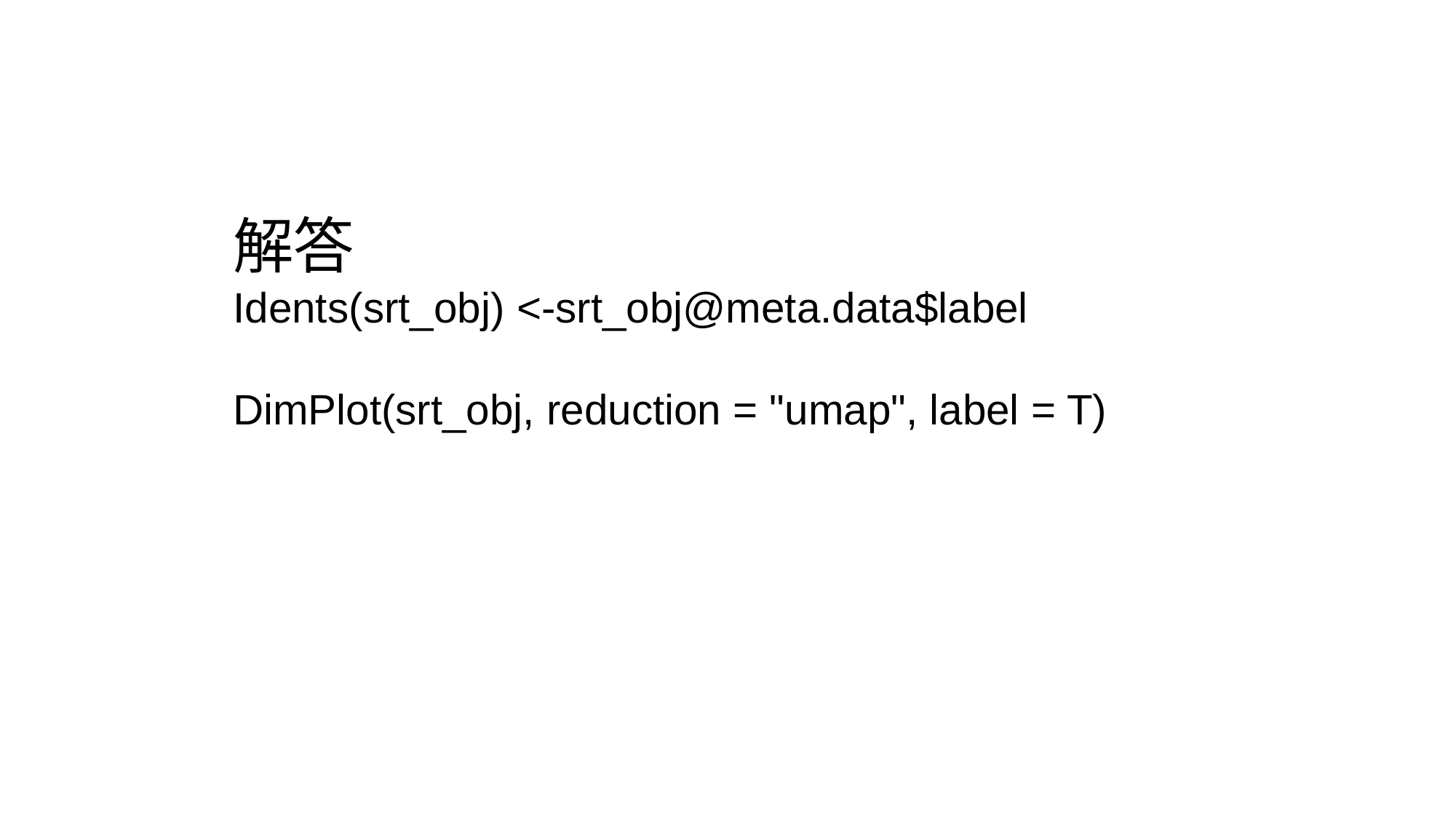

解答
Idents(srt_obj) <-srt_obj@meta.data$label

DimPlot(srt_obj, reduction = "umap", label = T)